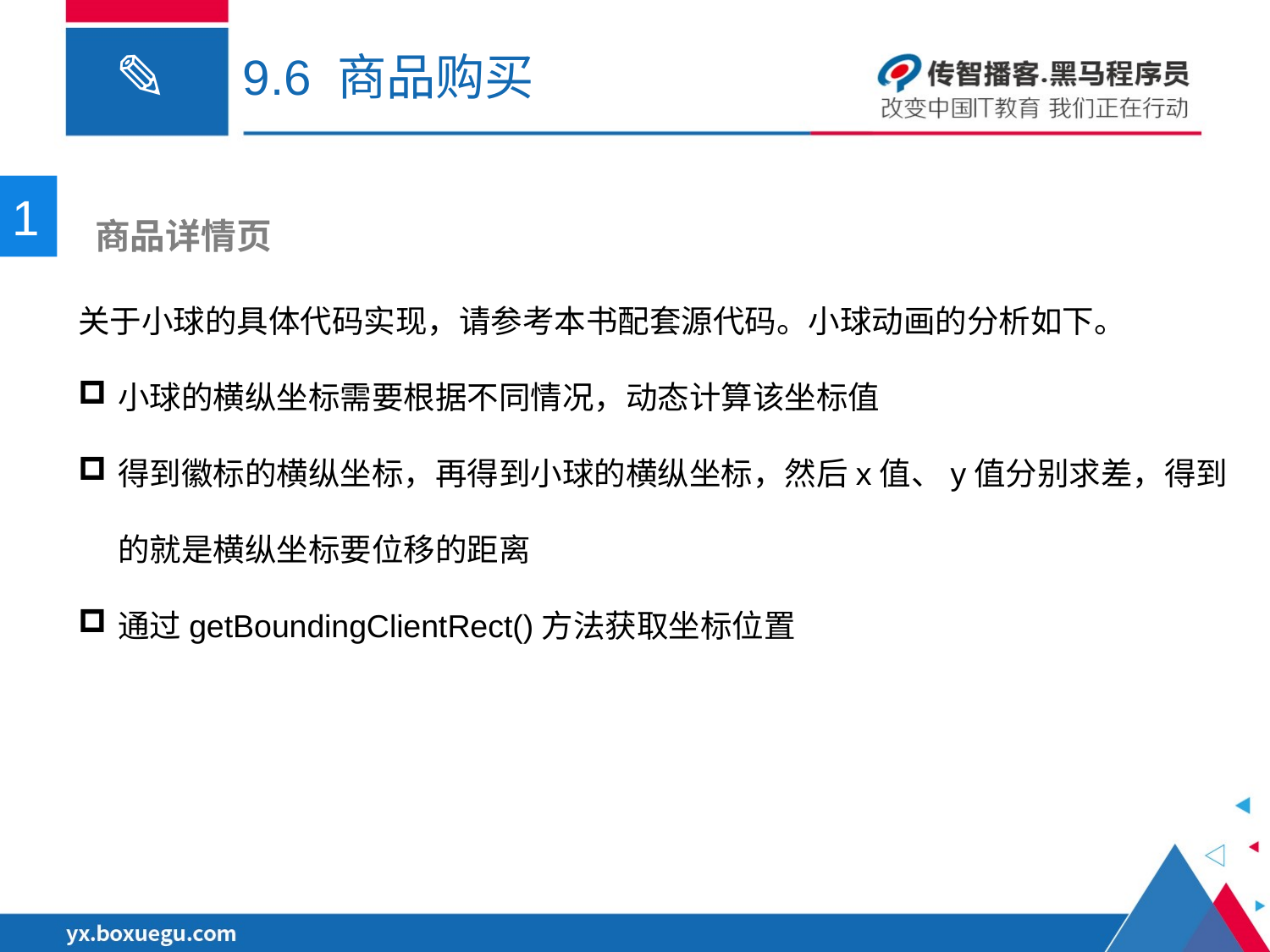

# 9.6 商品购买

1
  商品详情页
关于小球的具体代码实现，请参考本书配套源代码。小球动画的分析如下。
小球的横纵坐标需要根据不同情况，动态计算该坐标值
得到徽标的横纵坐标，再得到小球的横纵坐标，然后x值、y值分别求差，得到的就是横纵坐标要位移的距离
通过getBoundingClientRect()方法获取坐标位置